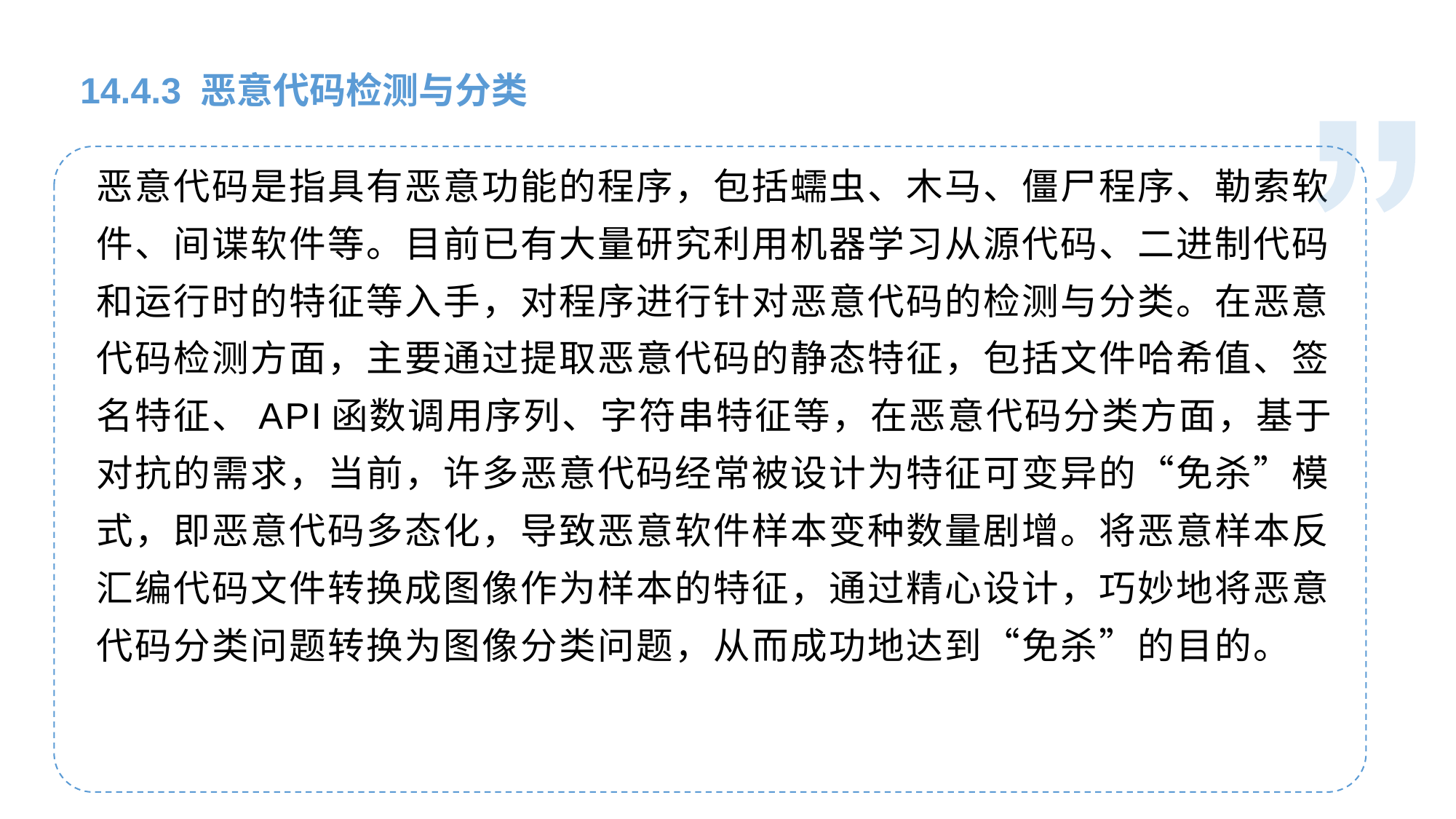

人工智能基础
14.4.3 恶意代码检测与分类

恶意代码是指具有恶意功能的程序，包括蠕虫、木马、僵尸程序、勒索软件、间谍软件等。目前已有大量研究利用机器学习从源代码、二进制代码和运行时的特征等入手，对程序进行针对恶意代码的检测与分类。在恶意代码检测方面，主要通过提取恶意代码的静态特征，包括文件哈希值、签名特征、API函数调用序列、字符串特征等，在恶意代码分类方面，基于对抗的需求，当前，许多恶意代码经常被设计为特征可变异的“免杀”模式，即恶意代码多态化，导致恶意软件样本变种数量剧增。将恶意样本反汇编代码文件转换成图像作为样本的特征，通过精心设计，巧妙地将恶意代码分类问题转换为图像分类问题，从而成功地达到“免杀”的目的。